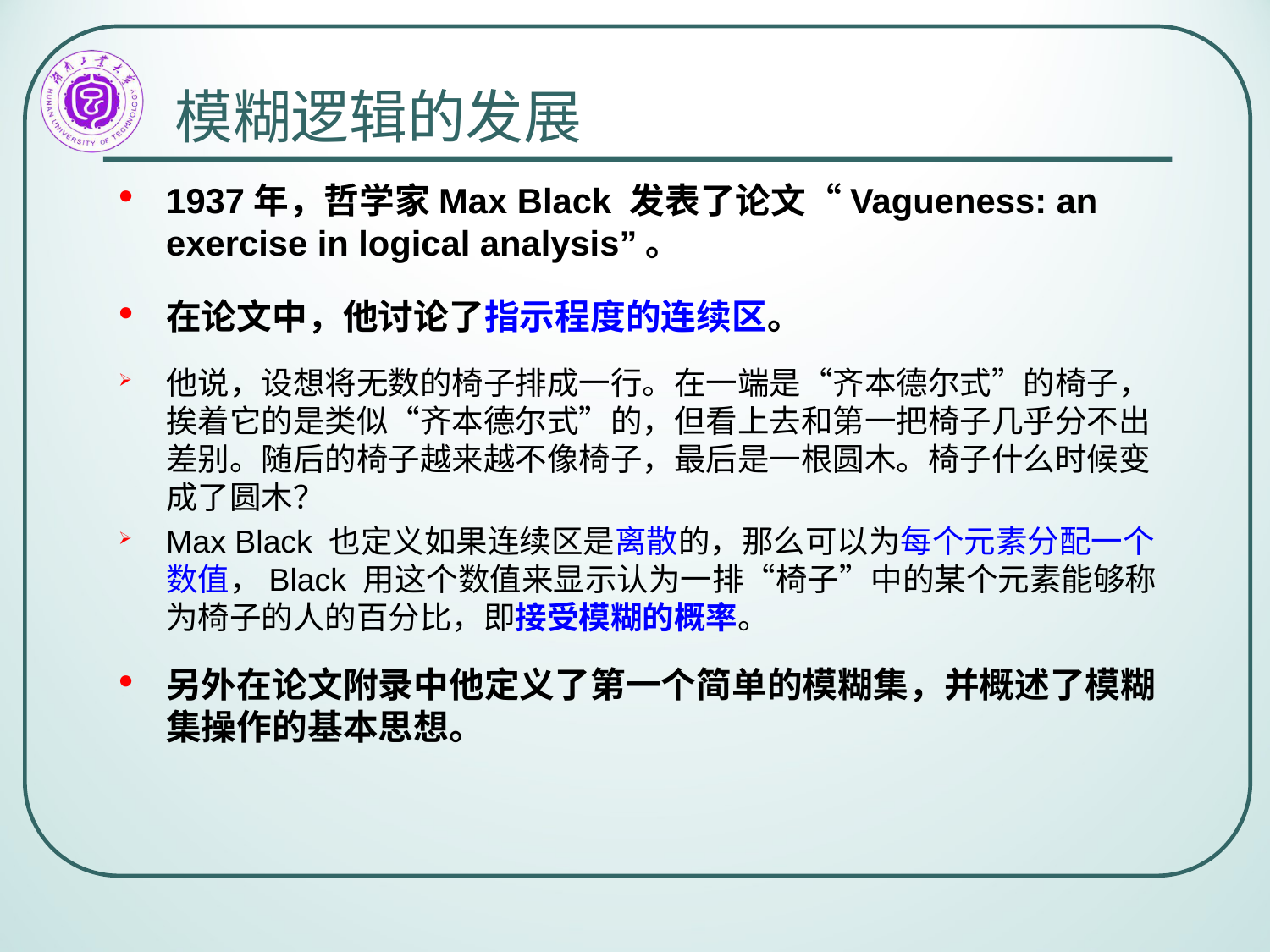

# 模糊逻辑的发展
1937年，哲学家Max Black 发表了论文“Vagueness: an exercise in logical analysis”。

在论文中，他讨论了指示程度的连续区。

他说，设想将无数的椅子排成一行。在一端是“齐本德尔式”的椅子，挨着它的是类似“齐本德尔式”的，但看上去和第一把椅子几乎分不出差别。随后的椅子越来越不像椅子，最后是一根圆木。椅子什么时候变成了圆木？
Max Black 也定义如果连续区是离散的，那么可以为每个元素分配一个数值，Black 用这个数值来显示认为一排“椅子”中的某个元素能够称为椅子的人的百分比，即接受模糊的概率。

另外在论文附录中他定义了第一个简单的模糊集，并概述了模糊集操作的基本思想。